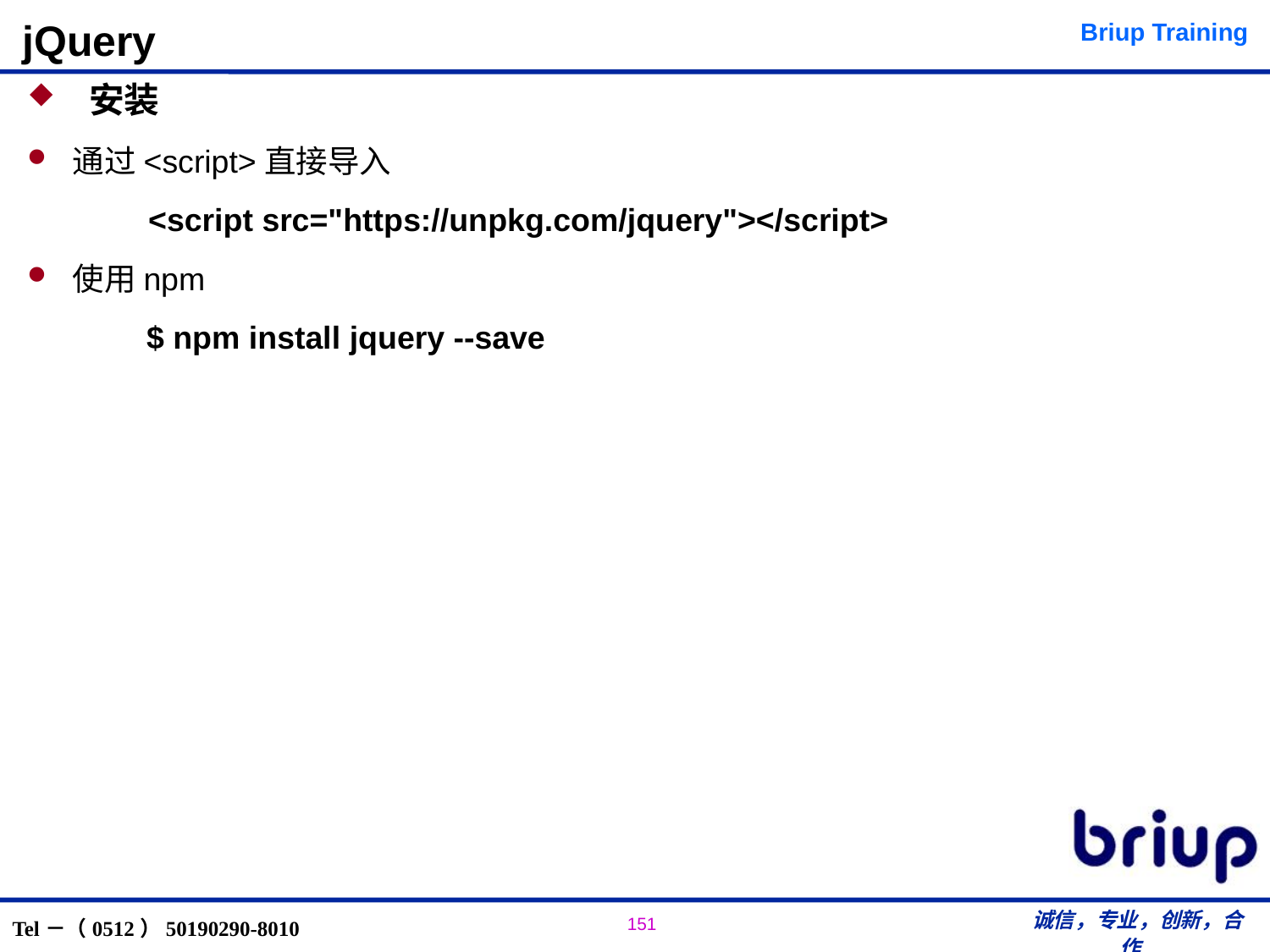

# jQuery
 安装
通过<script>直接导入
	 <script src="https://unpkg.com/jquery"></script>
使用npm
$ npm install jquery --save